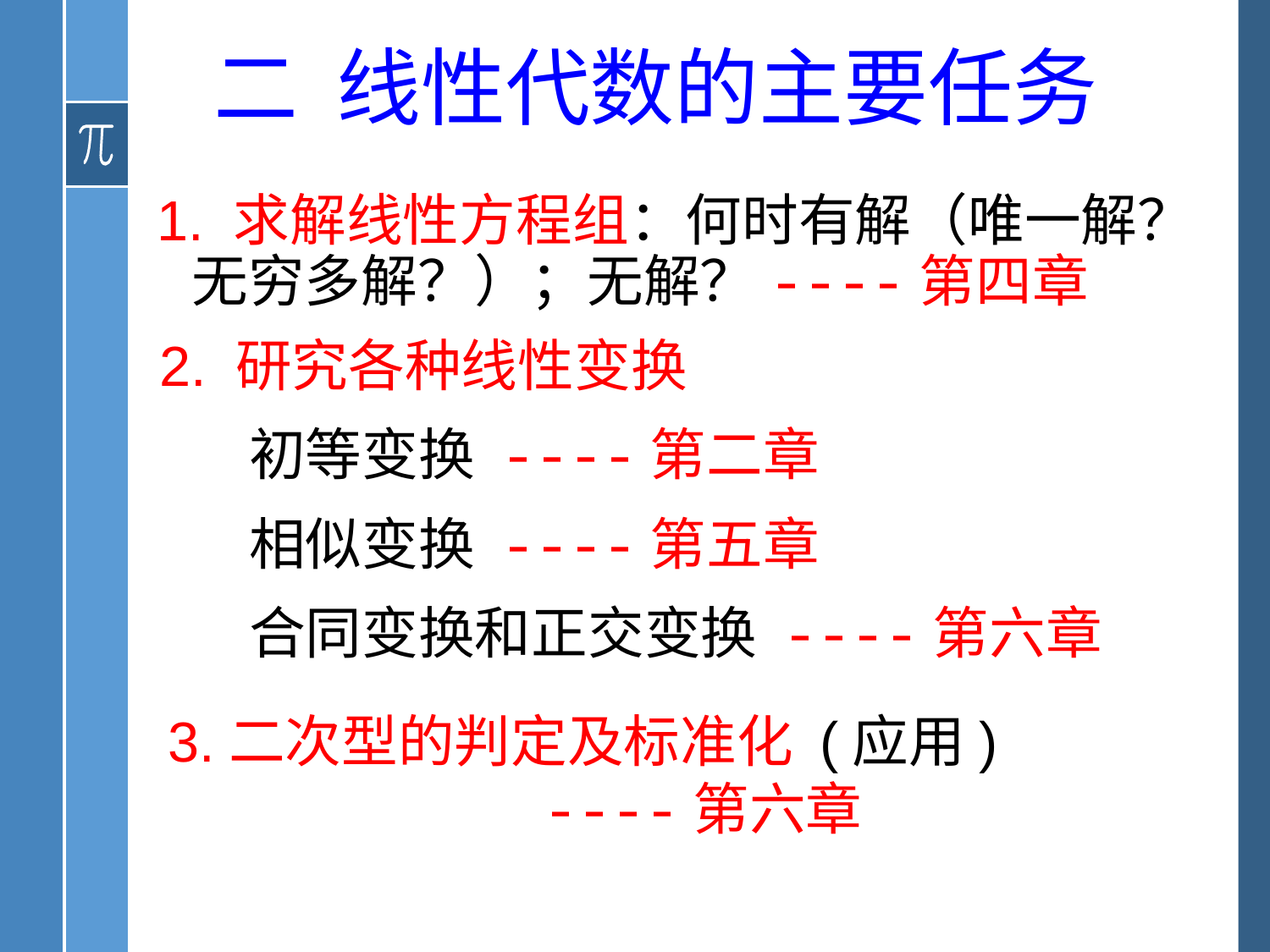

# 二  线性代数的主要任务
1. 求解线性方程组：何时有解（唯一解？无穷多解？）；无解？----第四章
2. 研究各种线性变换
      初等变换 ----第二章
      相似变换 ----第五章
      合同变换和正交变换 ----第六章
3.二次型的判定及标准化 (应用)
                        ----第六章